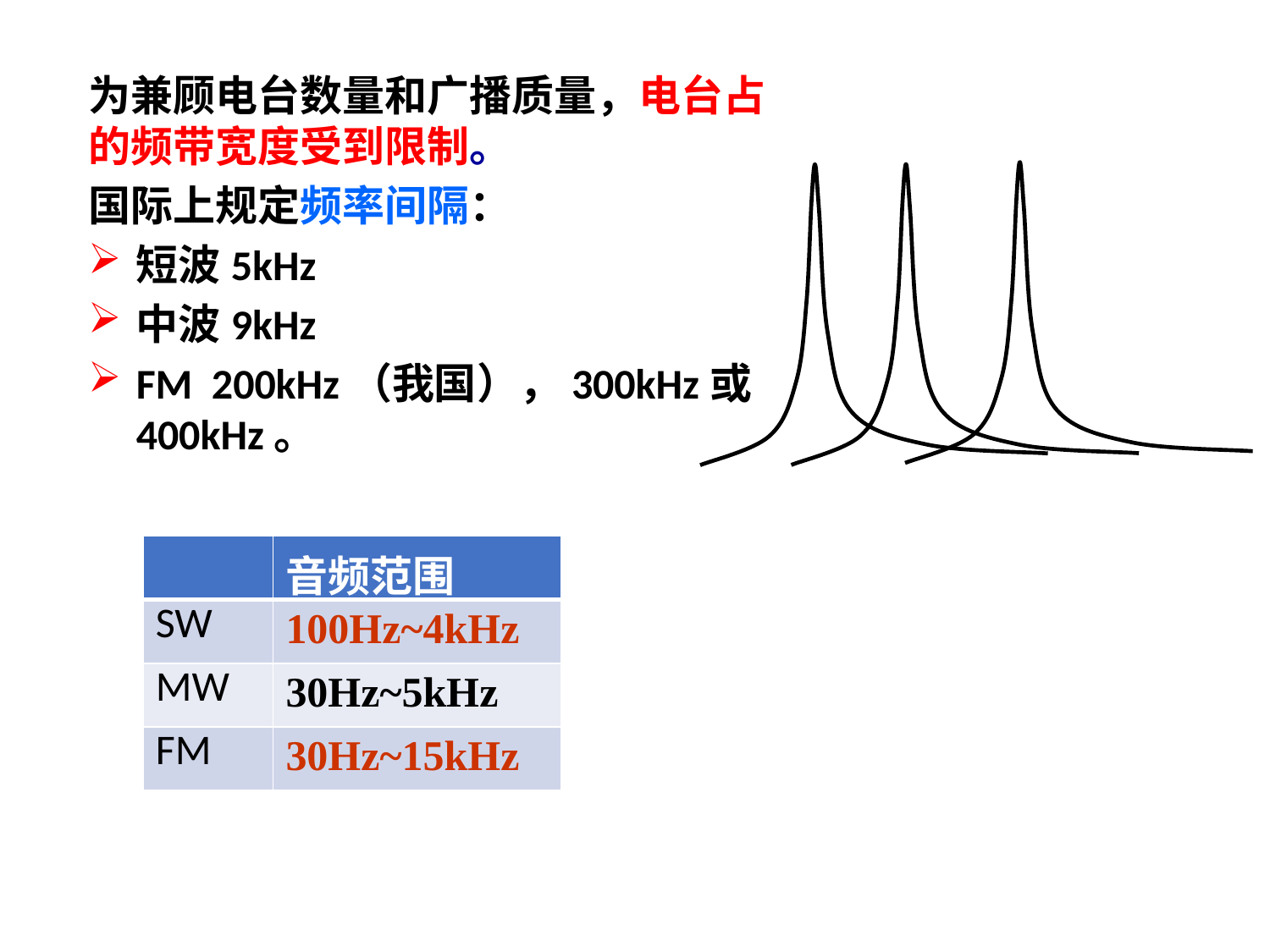

为兼顾电台数量和广播质量，电台占的频带宽度受到限制。
国际上规定频率间隔：
短波5kHz
中波9kHz
FM  200kHz（我国），300kHz或400kHz。

|  | 音频范围 |
| --- | --- |
| SW | 100Hz~4kHz |
| MW | 30Hz~5kHz |
| FM | 30Hz~15kHz |
13